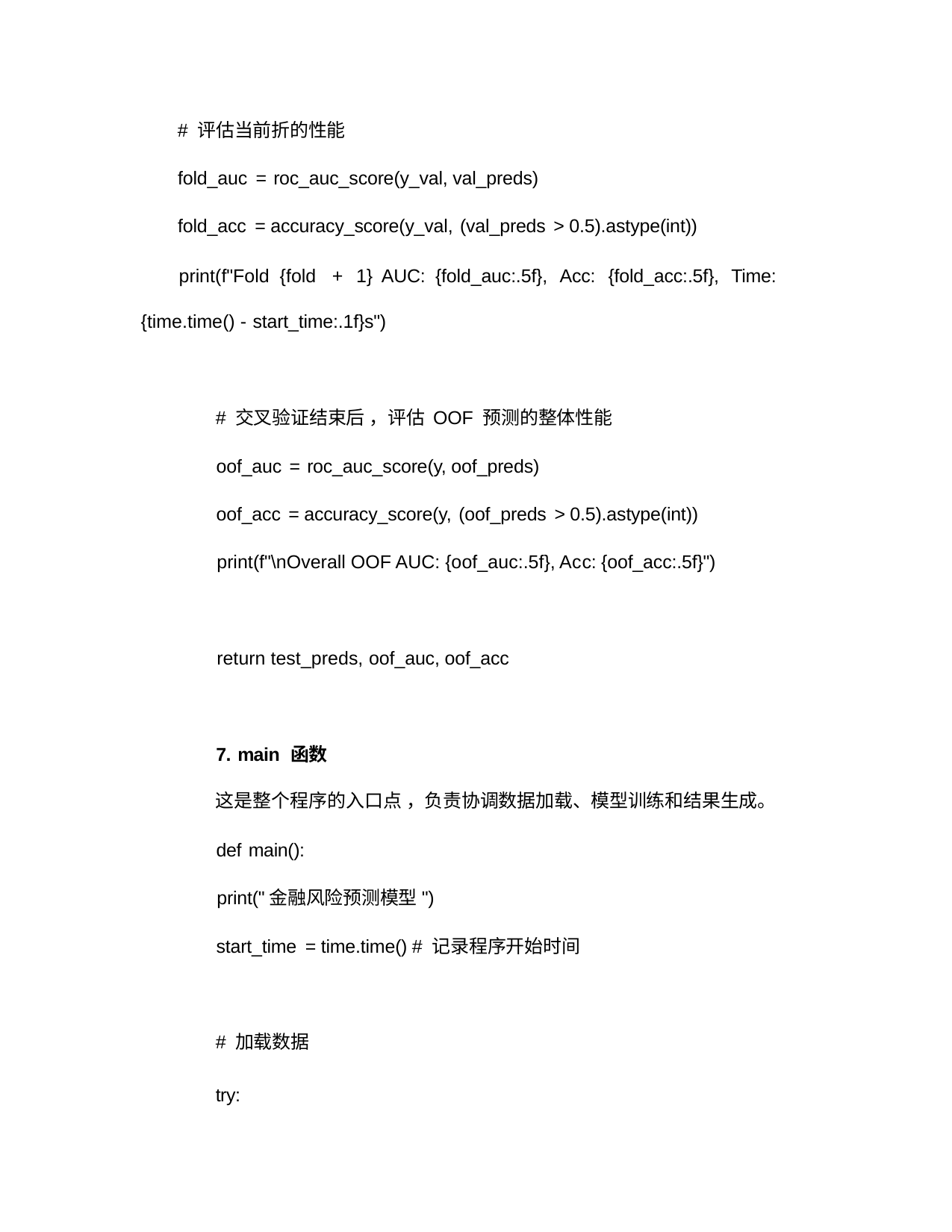

# 评估当前折的性能
fold_auc = roc_auc_score(y_val, val_preds)
fold_acc = accuracy_score(y_val, (val_preds > 0.5).astype(int))
print(f"Fold  {fold   +  1}  AUC:  {fold_auc:.5f},  Acc:  {fold_acc:.5f},  Time:  {time.time() - start_time:.1f}s")

# 交叉验证结束后 ，评估 OOF 预测的整体性能
oof_auc = roc_auc_score(y, oof_preds)
oof_acc = accuracy_score(y, (oof_preds > 0.5).astype(int))
print(f"\nOverall OOF AUC: {oof_auc:.5f}, Acc: {oof_acc:.5f}")

return test_preds, oof_auc, oof_acc

7. main 函数

这是整个程序的入口点 ，负责协调数据加载、模型训练和结果生成。

def main():
print("金融风险预测模型")
start_time = time.time() # 记录程序开始时间

# 加载数据

try: